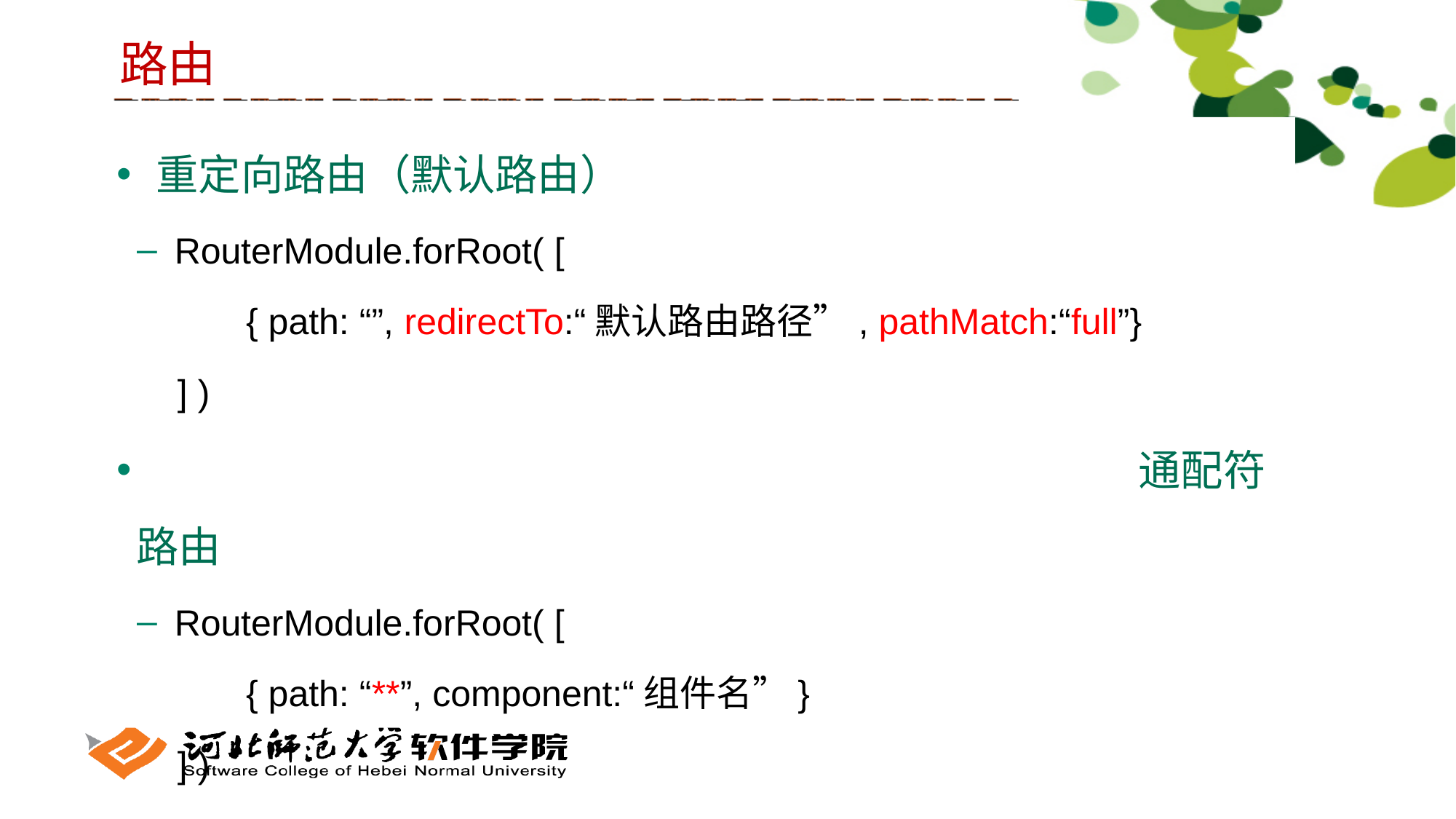

路由
 重定向路由（默认路由）
 RouterModule.forRoot( [
       	{ path: “”, redirectTo:“默认路由路径”, pathMatch:“full”}
    ] )
									 通配符路由
 RouterModule.forRoot( [
       	{ path: “**”, component:“组件名”}
    ] )